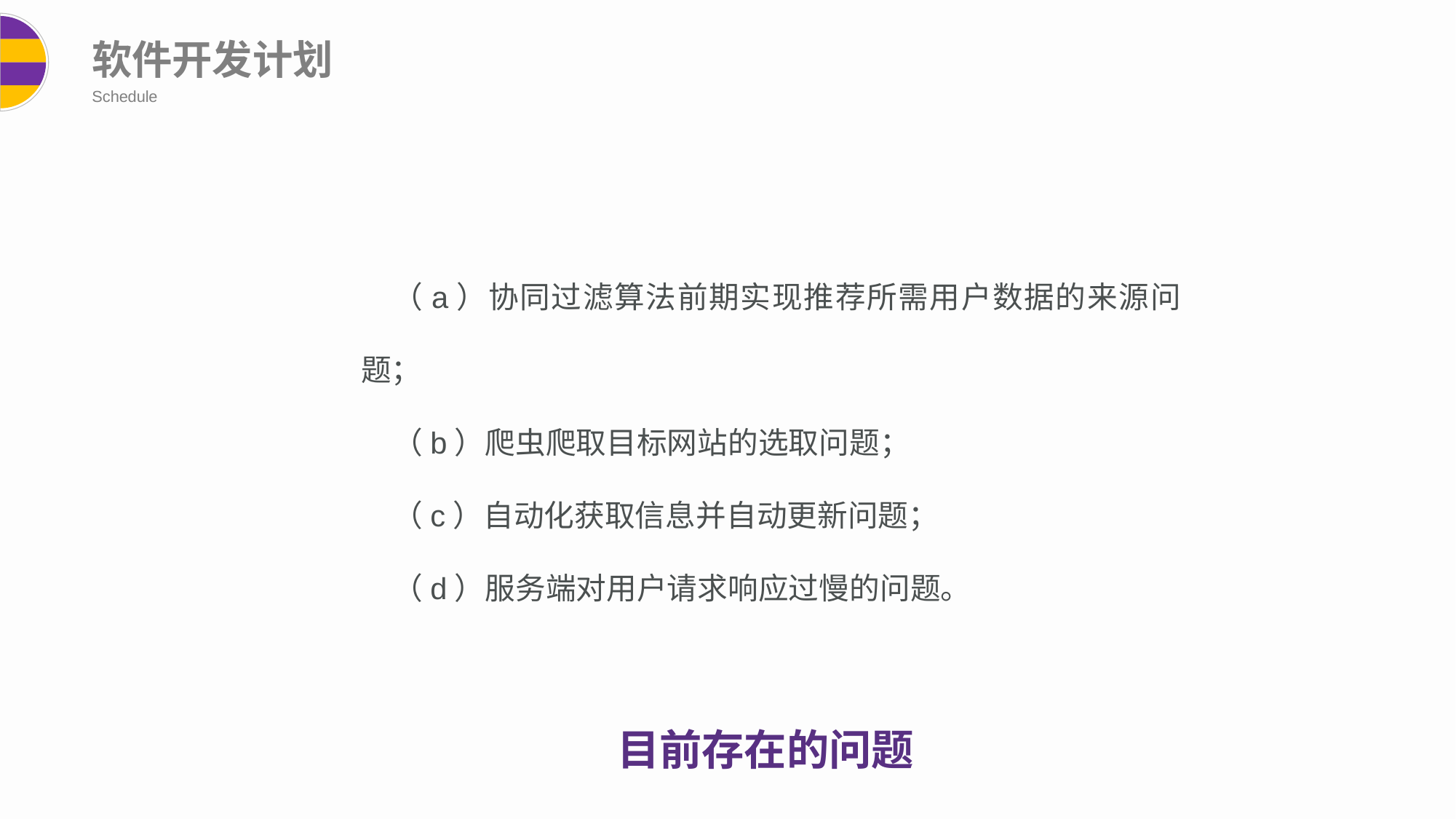

软件开发计划

Schedule
（a）协同过滤算法前期实现推荐所需用户数据的来源问题；
（b）爬虫爬取目标网站的选取问题；
（c）自动化获取信息并自动更新问题；
（d）服务端对用户请求响应过慢的问题。
目前存在的问题